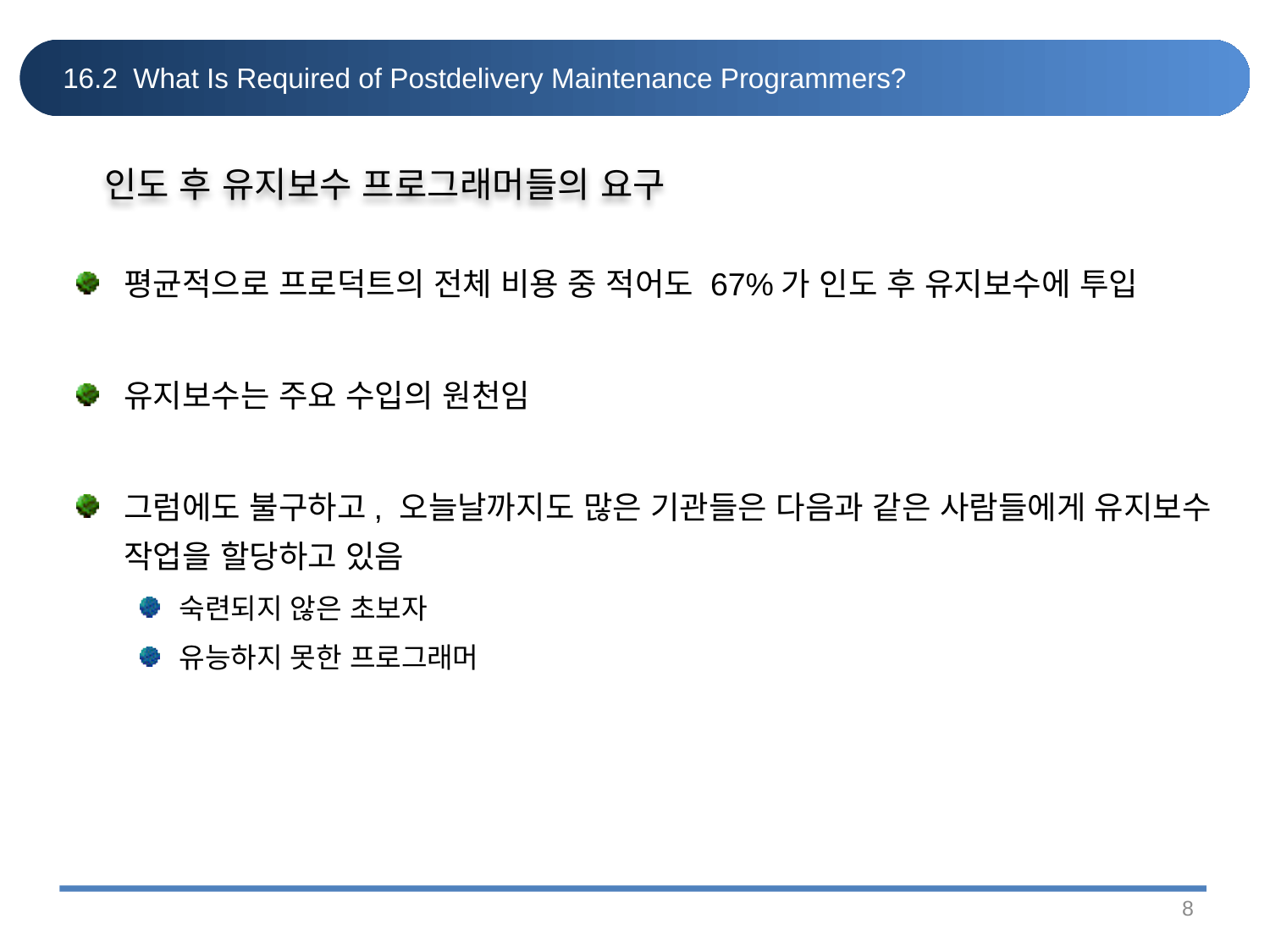

# 16.2  What Is Required of Postdelivery Maintenance Programmers?
인도 후 유지보수 프로그래머들의 요구
평균적으로 프로덕트의 전체 비용 중 적어도 67%가 인도 후 유지보수에 투입

유지보수는 주요 수입의 원천임

그럼에도 불구하고, 오늘날까지도 많은 기관들은 다음과 같은 사람들에게 유지보수 작업을 할당하고 있음
숙련되지 않은 초보자
유능하지 못한 프로그래머

8